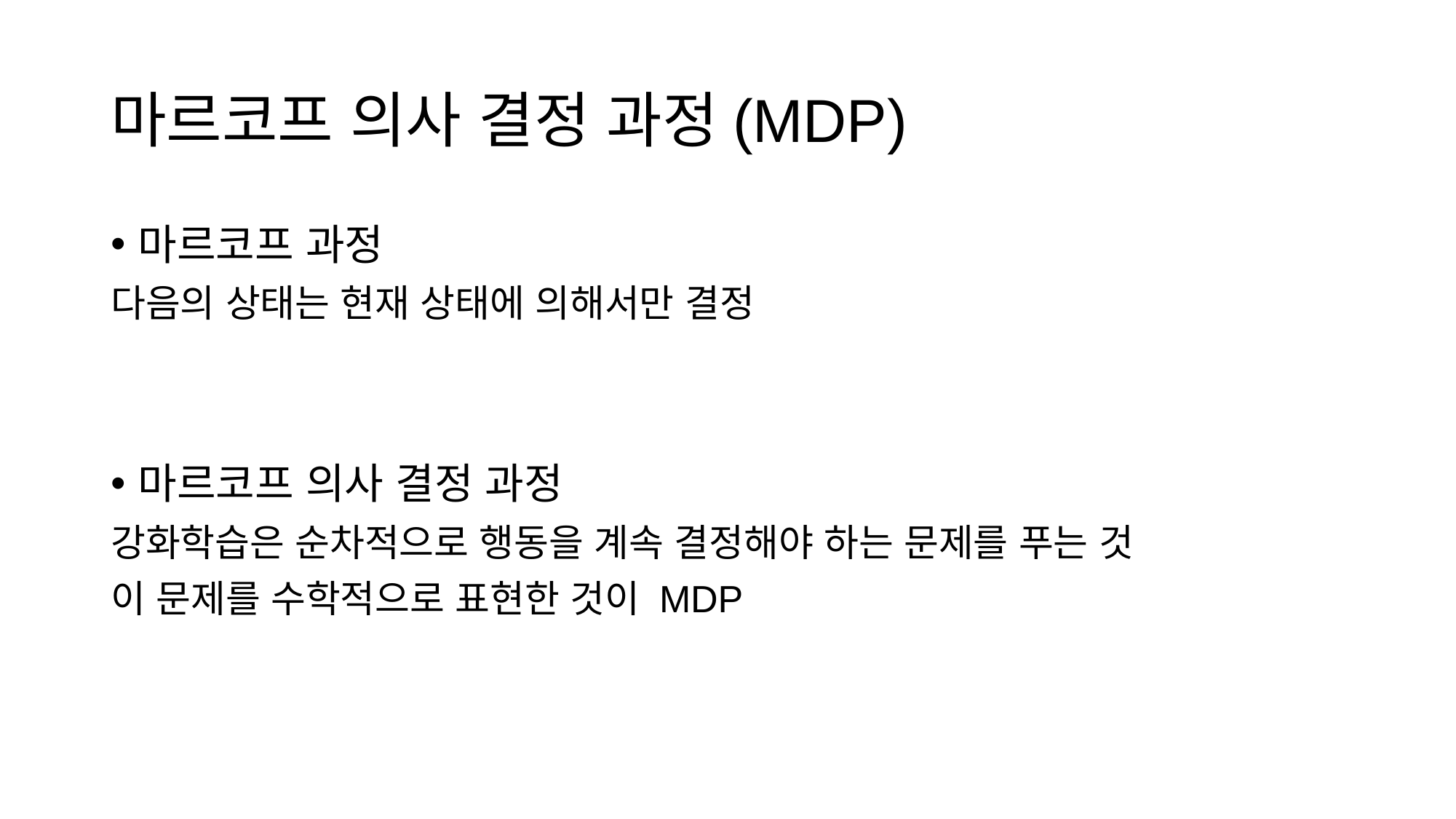

# 마르코프 의사 결정 과정(MDP)
마르코프 과정
다음의 상태는 현재 상태에 의해서만 결정

마르코프 의사 결정 과정
강화학습은 순차적으로 행동을 계속 결정해야 하는 문제를 푸는 것
이 문제를 수학적으로 표현한 것이 MDP